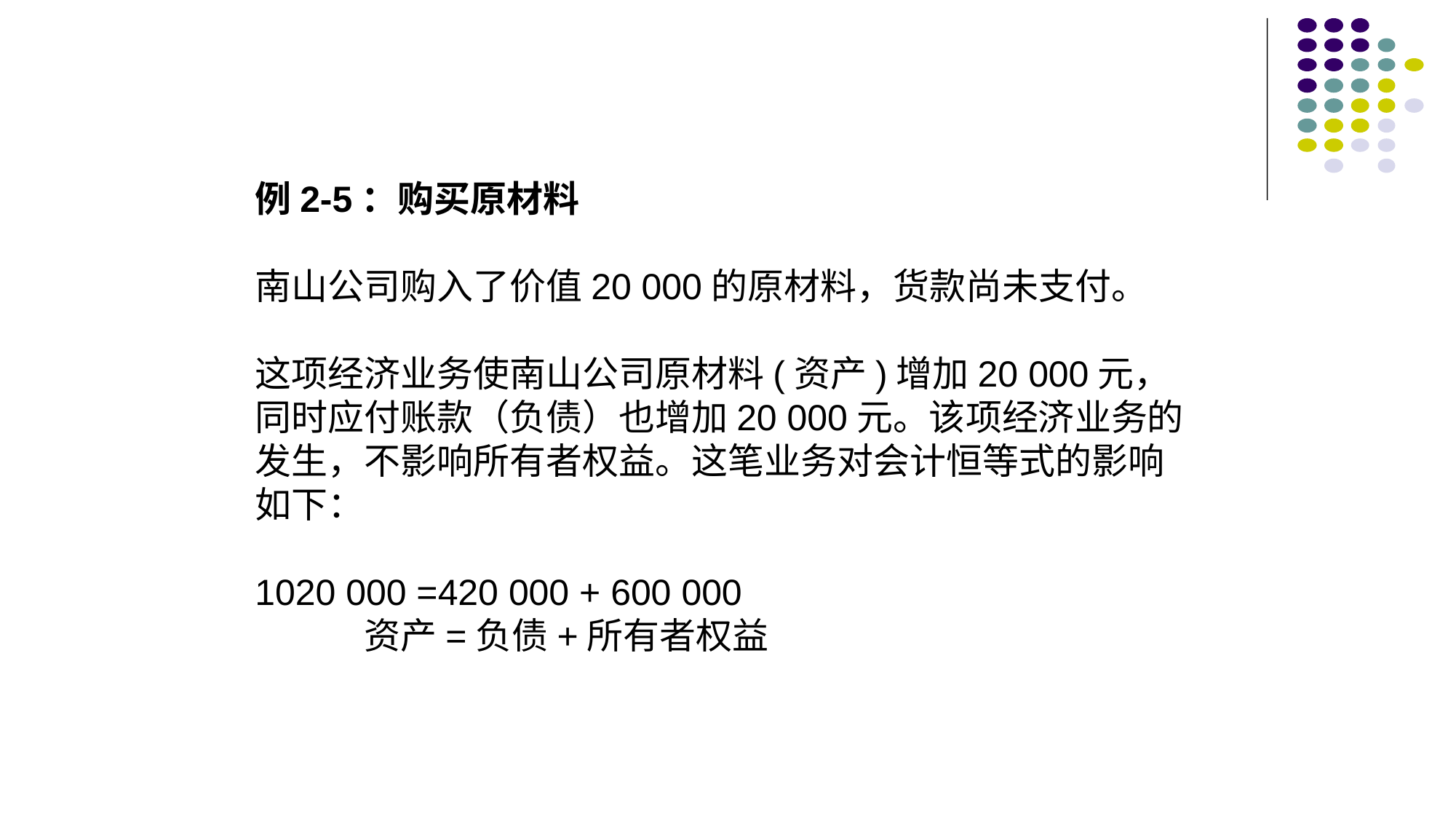

例2-5：购买原材料

南山公司购入了价值20 000的原材料，货款尚未支付。

这项经济业务使南山公司原材料(资产)增加20 000元，同时应付账款（负债）也增加20 000元。该项经济业务的发生，不影响所有者权益。这笔业务对会计恒等式的影响如下：

1020 000 =420 000 + 600 000
	资产=负债+所有者权益